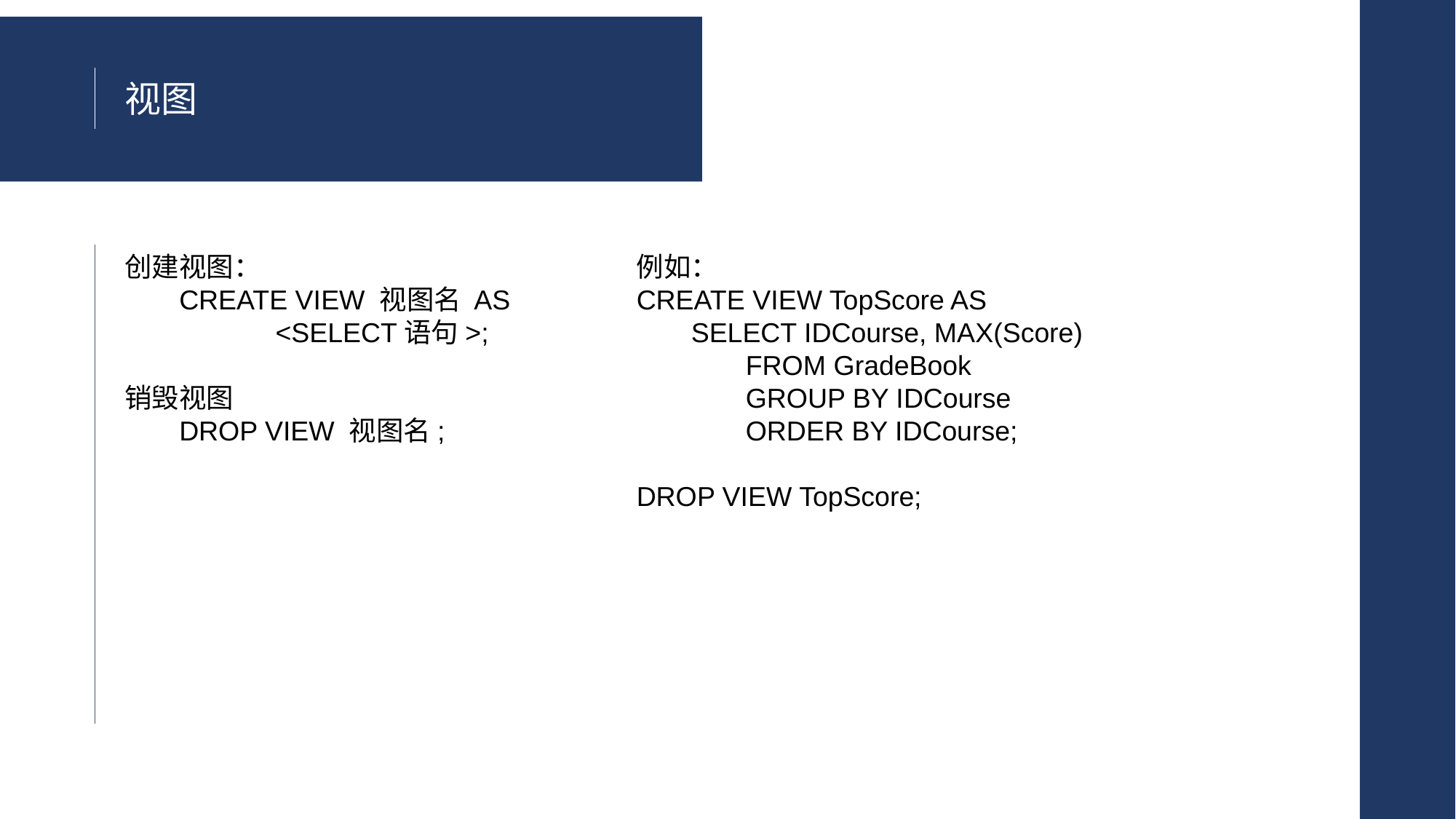

视图
创建视图：
CREATE VIEW 视图名 AS
	<SELECT语句>;

销毁视图
DROP VIEW 视图名;
例如：
CREATE VIEW TopScore AS
SELECT IDCourse, MAX(Score)
FROM GradeBook
GROUP BY IDCourse
ORDER BY IDCourse;

DROP VIEW TopScore;